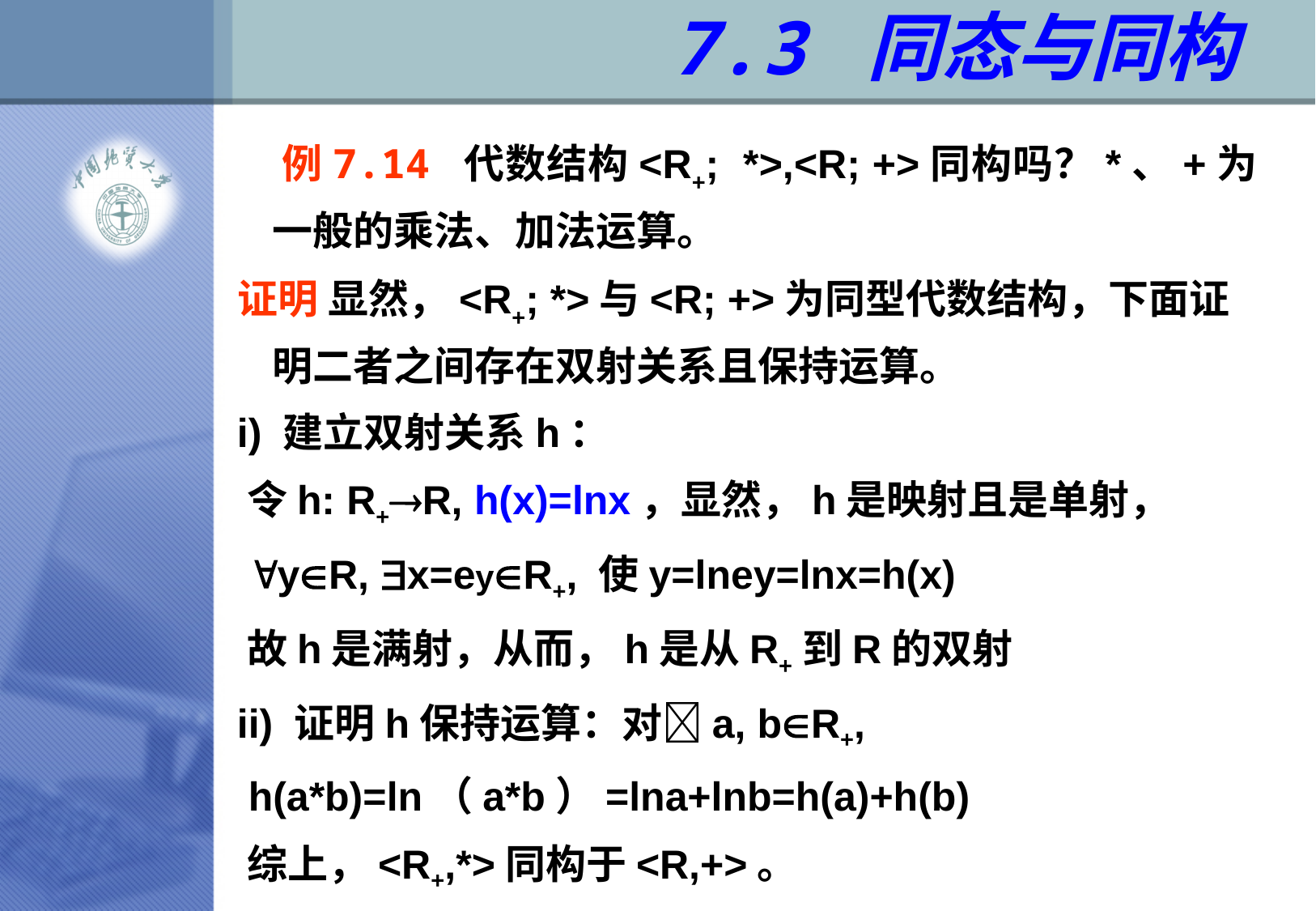

# 7.3 同态与同构
        例7.14  代数结构<R+;  *>,<R; +>同构吗？*、+为一般的乘法、加法运算。
    证明 显然，<R+; *>与<R; +>为同型代数结构，下面证明二者之间存在双射关系且保持运算。
    i) 建立双射关系h：
     令h: R+→R, h(x)=lnx，显然，h是映射且是单射，
     ∀y∈R, ∃x=ey∈R+, 使y=lney=lnx=h(x)
     故h是满射，从而，h是从R+到R的双射
    ii) 证明h保持运算：对∀a, b∈R+,
     h(a*b)=ln（a*b）=lna+lnb=h(a)+h(b)
     综上，<R+,*>同构于<R,+>。